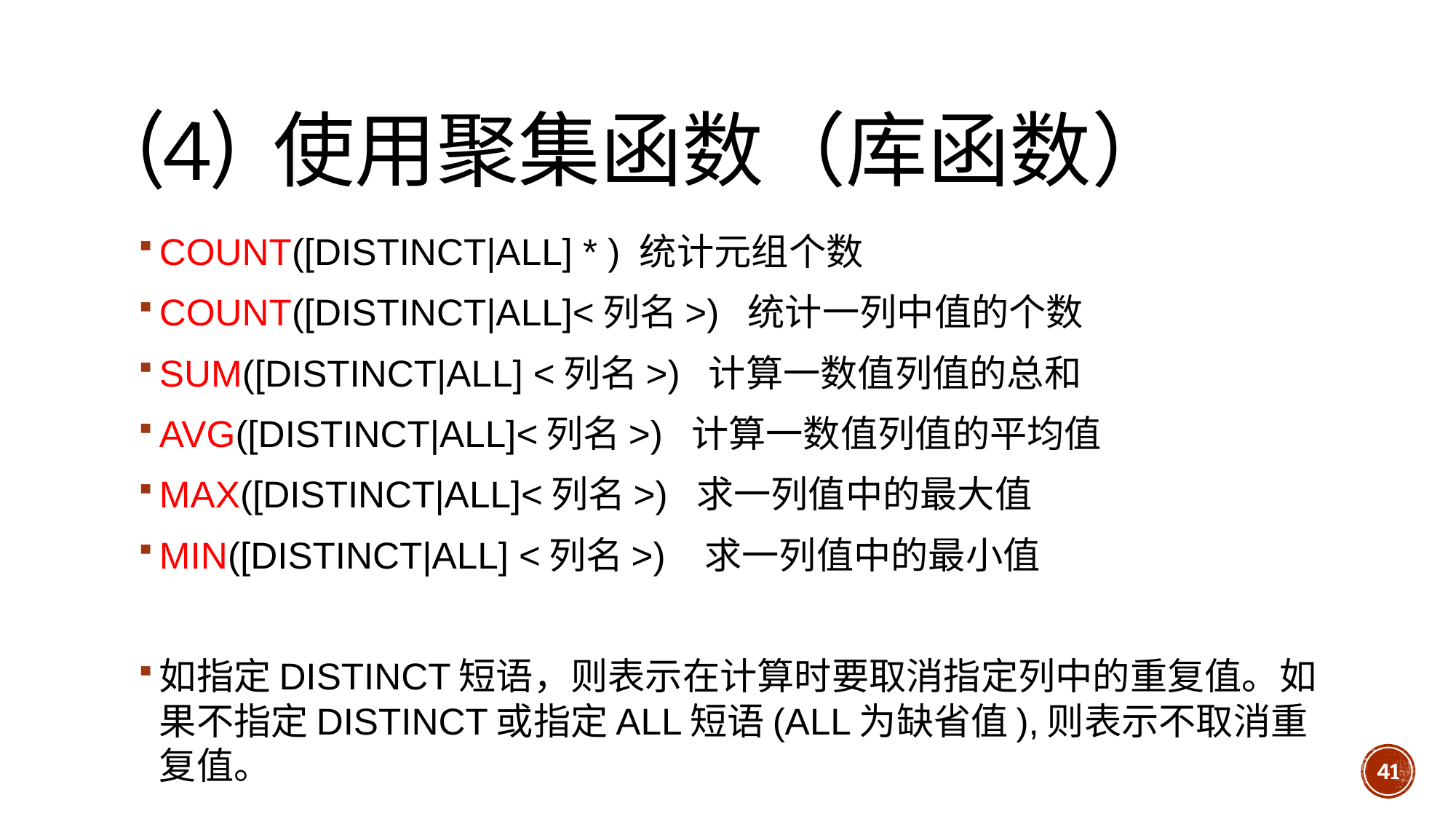

# (4) 使用聚集函数（库函数）
COUNT([DISTINCT|ALL] * )	统计元组个数
COUNT([DISTINCT|ALL]<列名>)  统计一列中值的个数
SUM([DISTINCT|ALL] <列名>)  计算一数值列值的总和
AVG([DISTINCT|ALL]<列名>)  计算一数值列值的平均值
MAX([DISTINCT|ALL]<列名>)  求一列值中的最大值
MIN([DISTINCT|ALL] <列名>)   求一列值中的最小值

如指定DISTINCT短语，则表示在计算时要取消指定列中的重复值。如果不指定DISTINCT或指定ALL短语(ALL为缺省值),则表示不取消重复值。

41